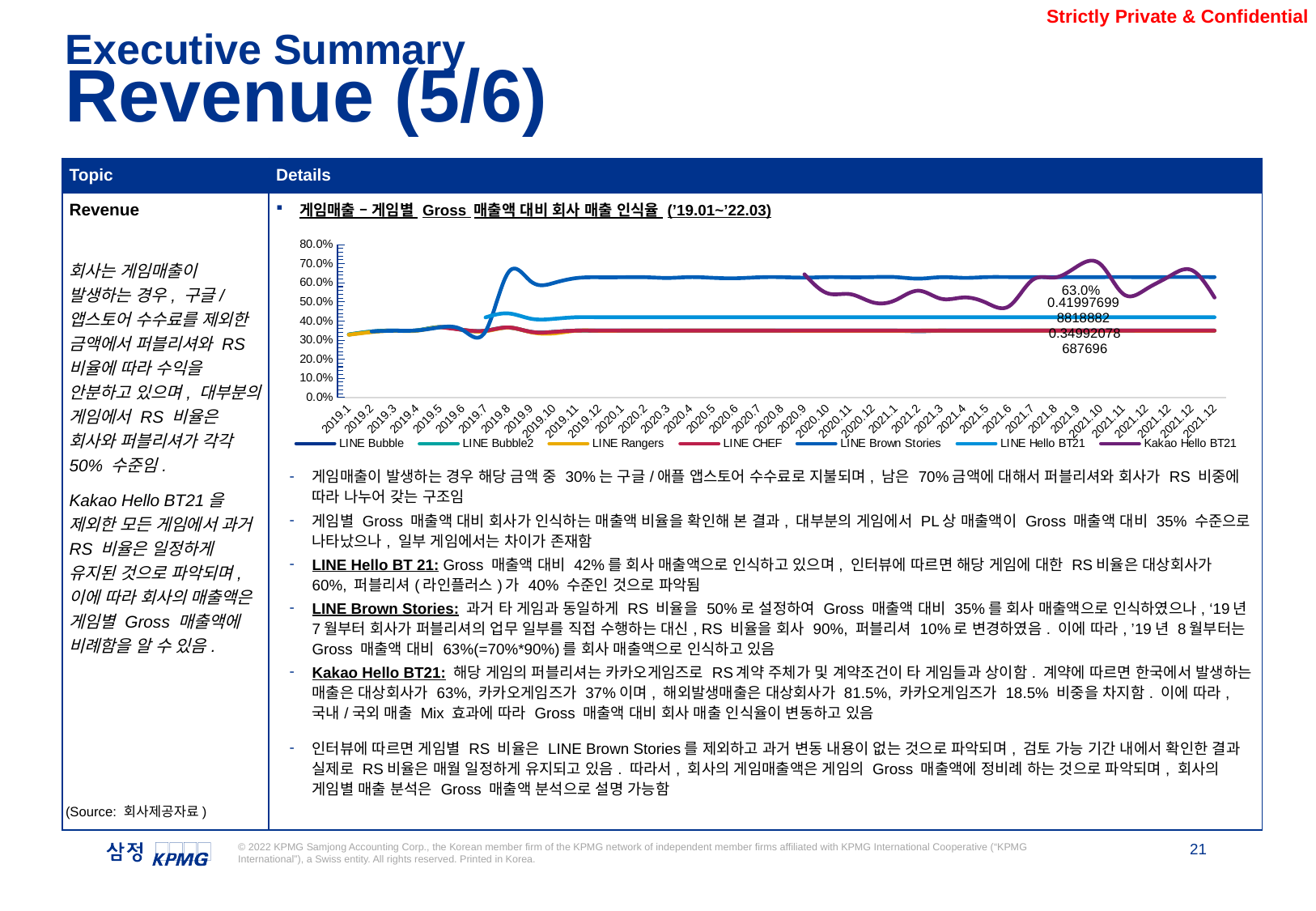

Executive Summary
Revenue (5/6)
| Topic | Details |
| --- | --- |
| Revenue 회사는 게임매출이 발생하는 경우, 구글/앱스토어 수수료를 제외한 금액에서 퍼블리셔와 RS 비율에 따라 수익을 안분하고 있으며, 대부분의 게임에서 RS 비율은 회사와 퍼블리셔가 각각 50% 수준임. Kakao Hello BT21을 제외한 모든 게임에서 과거 RS 비율은 일정하게 유지된 것으로 파악되며, 이에 따라 회사의 매출액은 게임별 Gross 매출액에 비례함을 알 수 있음. | 게임매출 – 게임별 Gross 매출액 대비 회사 매출 인식율 (’19.01~’22.03) 게임매출이 발생하는 경우 해당 금액 중 30%는 구글/애플 앱스토어 수수료로 지불되며, 남은 70%금액에 대해서 퍼블리셔와 회사가 RS 비중에 따라 나누어 갖는 구조임 게임별 Gross 매출액 대비 회사가 인식하는 매출액 비율을 확인해 본 결과, 대부분의 게임에서 PL상 매출액이 Gross 매출액 대비 35% 수준으로 나타났으나, 일부 게임에서는 차이가 존재함 LINE Hello BT 21: Gross 매출액 대비 42%를 회사 매출액으로 인식하고 있으며, 인터뷰에 따르면 해당 게임에 대한 RS비율은 대상회사가 60%, 퍼블리셔(라인플러스)가 40% 수준인 것으로 파악됨 LINE Brown Stories: 과거 타 게임과 동일하게 RS 비율을 50%로 설정하여 Gross 매출액 대비 35%를 회사 매출액으로 인식하였으나, ‘19년 7월부터 회사가 퍼블리셔의 업무 일부를 직접 수행하는 대신, RS 비율을 회사 90%, 퍼블리셔 10%로 변경하였음. 이에 따라, ’19년 8월부터는 Gross 매출액 대비 63%(=70%\*90%)를 회사 매출액으로 인식하고 있음 Kakao Hello BT21: 해당 게임의 퍼블리셔는 카카오게임즈로 RS계약 주체가 및 계약조건이 타 게임들과 상이함. 계약에 따르면 한국에서 발생하는 매출은 대상회사가 63%, 카카오게임즈가 37%이며, 해외발생매출은 대상회사가 81.5%, 카카오게임즈가 18.5% 비중을 차지함. 이에 따라, 국내/국외 매출 Mix 효과에 따라 Gross 매출액 대비 회사 매출 인식율이 변동하고 있음 인터뷰에 따르면 게임별 RS 비율은 LINE Brown Stories를 제외하고 과거 변동 내용이 없는 것으로 파악되며, 검토 가능 기간 내에서 확인한 결과 실제로 RS비율은 매월 일정하게 유지되고 있음. 따라서, 회사의 게임매출액은 게임의 Gross 매출액에 정비례 하는 것으로 파악되며, 회사의 게임별 매출 분석은 Gross 매출액 분석으로 설명 가능함 |

### Chart

| Category | LINE Bubble | LINE Bubble2 | LINE Rangers | LINE CHEF | LINE Brown Stories | LINE Hello BT21 | Kakao Hello BT21 |
|---|---|---|---|---|---|---|---|
| 2019.1 | 0.32961778854523754 | 0.32947989444438225 | 0.3283315521928871 | None | None | None | None |
| 2019.2 | 0.3452160495393308 | 0.3451236563277713 | 0.34211346041195206 | None | 0.34525032391893645 | None | None |
| 2019.3 | 0.35024817765207816 | 0.35002072762817504 | 0.3491949091386969 | None | 0.34944914316698145 | None | None |
| 2019.4 | 0.351561931175286 | 0.3514340696735204 | 0.34972014430633114 | None | 0.3509509709693731 | None | None |
| 2019.5 | 0.3684609290379517 | 0.3684038412880439 | 0.3674212082005181 | 0.3682493617681144 | 0.3671275398465623 | None | None |
| 2019.6 | 0.3538323512989279 | 0.35374545853391925 | 0.35346290797216273 | 0.3538143770188493 | 0.3526889787608235 | None | None |
| 2019.7 | 0.349299722781835 | 0.3493597473123517 | 0.34708172035472024 | 0.34939992741885845 | 0.34629313898306385 | 0.41914373864024485 | None |
| 2019.8 | 0.36578978194387507 | 0.36653354768443874 | 0.3656463671757519 | 0.366611875848377 | 0.6543883530793739 | 0.43993425287376015 | None |
| 2019.9 | 0.3433042944194782 | 0.3432079477366014 | 0.34135550093701156 | 0.34328675892245897 | 0.6064010379624772 | 0.4119651871313184 | None |
| 2019.10 | 0.3430541068866666 | 0.34321986785156605 | 0.3353616795224023 | 0.3432433469929928 | 0.5996347051436373 | 0.4116204432995509 | None |
| 2019.11 | 0.35000002487374304 | 0.3499111150244931 | 0.3494930970239806 | 0.3499859835954304 | 0.6250686007800553 | 0.4199999627623329 | None |
| 2019.12 | 0.34982445881400037 | 0.34981558870041995 | 0.34925129103571795 | 0.3499787323121317 | 0.6290338698023864 | 0.4199844163204276 | None |
| 2020.1 | 0.3500000115352931 | 0.3499423157944585 | 0.34975393657448206 | 0.3500000008713517 | 0.6292879935261709 | 0.41999997623501023 | None |
| 2020.2 | 0.34999997584608034 | 0.34995663668698174 | 0.34996743732407637 | 0.3499502032747225 | 0.6295089225535849 | 0.4199999949784793 | None |
| 2020.3 | 0.34999998711274544 | 0.3499302964242955 | 0.34968247695158466 | 0.34999999802915643 | 0.6256021392914272 | 0.42000001382603086 | None |
| 2020.4 | 0.350000027223745 | 0.349905264216287 | 0.3499999985452547 | 0.3499999995260293 | 0.6299998302487253 | 0.4199999886026909 | None |
| 2020.5 | 0.3499999949722051 | 0.34997440347026193 | 0.3497796546500967 | 0.3499999983913254 | 0.6261072240622483 | 0.4199999733873067 | None |
| 2020.6 | 0.349999953675358 | 0.34989789664672466 | 0.3499993414712673 | 0.349978028936967 | 0.6240911877911651 | 0.4199960684390768 | None |
| 2020.7 | 0.3499999683203698 | 0.34990257537936525 | 0.34991598641292293 | 0.34995960544199467 | 0.6290026442172347 | 0.4199497475870266 | None |
| 2020.8 | 0.34971745829615936 | 0.3499270475357386 | 0.34958061778475813 | 0.3498823862564731 | 0.6295886438948884 | 0.41998466836325826 | None |
| 2020.9 | 0.34999996907377645 | 0.34993531654527227 | 0.34918092693562597 | 0.3499688194917359 | 0.6272204186744721 | 0.4200000126150937 | 0.6447036545416911 |
| 2020.10 | 0.3499999793400137 | 0.34971242159826227 | 0.3488534669878077 | 0.3499887490858788 | 0.6299985354384969 | 0.41955272875832067 | 0.5457461957486506 |
| 2020.11 | 0.3499999639440415 | 0.34991966678787595 | 0.3488706715673709 | 0.34989285761904126 | 0.6290387273486212 | 0.41999258030547926 | 0.540893110170722 |
| 2020.12 | 0.3499999865636153 | 0.34982870655170195 | 0.349015402914182 | 0.34992068046004454 | 0.6299984078900247 | 0.41998460026452566 | 0.49783676977685815 |
| 2021.1 | 0.3500000162540316 | 0.34990151271122216 | 0.3486454733208103 | 0.34997006654401963 | 0.6299987853649178 | 0.4199815591534227 | 0.5097579294185746 |
| 2021.2 | 0.34661012364855515 | 0.3498999900125168 | 0.3496165947543493 | 0.3499374431415455 | 0.6220513783748077 | 0.4199569289245527 | 0.5587743130346575 |
| 2021.3 | 0.3499999849820996 | 0.3499310041847217 | 0.3497428756833874 | 0.3498965588317985 | 0.6296410170721841 | 0.41996893811255614 | 0.5164789486231851 |
| 2021.4 | 0.3499130976866759 | 0.34991058572893463 | 0.34953368849468675 | 0.3498380962785619 | 0.626147957573726 | 0.419955866834094 | 0.5235127541927155 |
| 2021.5 | 0.3499999849399043 | 0.3499128271074025 | 0.3495189268105106 | 0.3499569013116383 | 0.6299950127038461 | 0.41995823395706194 | 0.4944401281500498 |
| 2021.6 | 0.3500000505418876 | 0.34990010349212963 | 0.34961728154238564 | 0.3499750465584284 | 0.6299907181126919 | 0.4199588601194935 | 0.47925110306549085 |
| 2021.7 | 0.349909272219188 | 0.34991310450366264 | 0.3497501096166531 | 0.34991385063664676 | 0.6299985906994271 | 0.4199828810034731 | 0.6143258682828047 |
| 2021.8 | 0.3499999500836169 | 0.34984777244878124 | 0.34980043894111656 | 0.3499207868769599 | 0.6300000903050692 | 0.4199769988188824 | 0.6280488062394685 |
| 2021.9 | 0.34977102179607467 | 0.34987289553641093 | 0.34977756433409274 | 0.34993129855307475 | 0.6299994505987936 | 0.41999017238602254 | 0.6881969410491448 |
| 2021.10 | 0.34972533728814276 | 0.34986428582940665 | 0.3491206971062053 | 0.3499451954441007 | 0.6299988364932589 | 0.4199531484548744 | 0.696708947960284 |
| 2021.11 | 0.3499891448565333 | 0.3500024904358648 | 0.3494900027465218 | 0.3499738682295914 | 0.6301848401331126 | 0.42009102320281727 | 0.5411336200617787 |
| 2021.12 | 0.3499999299207371 | 0.3500456919961405 | 0.3492364165085976 | 0.34992894085763243 | 0.6297694773197292 | 0.41969651357405147 | 0.5674394602589293 |
| 2021.12 | 0.3497844191462364 | 0.35002341635781997 | 0.34918394668782293 | 0.3499659187202085 | 0.6301806171270506 | 0.4200497957736138 | 0.6330260822625656 |
| 2021.12 | 0.35000004356437425 | 0.3499900115647344 | 0.34915925118366603 | 0.34994173445179105 | 0.6301645321333722 | 0.41981878806702777 | 0.6664412774451295 |
| 2021.12 | 0.34984128476353443 | 0.35004346218033405 | 0.3495251650500809 | 0.350009202715398 | 0.6300002731916042 | 0.42006182738409775 | 0.5231488090387524 |
(Source: 회사제공자료)